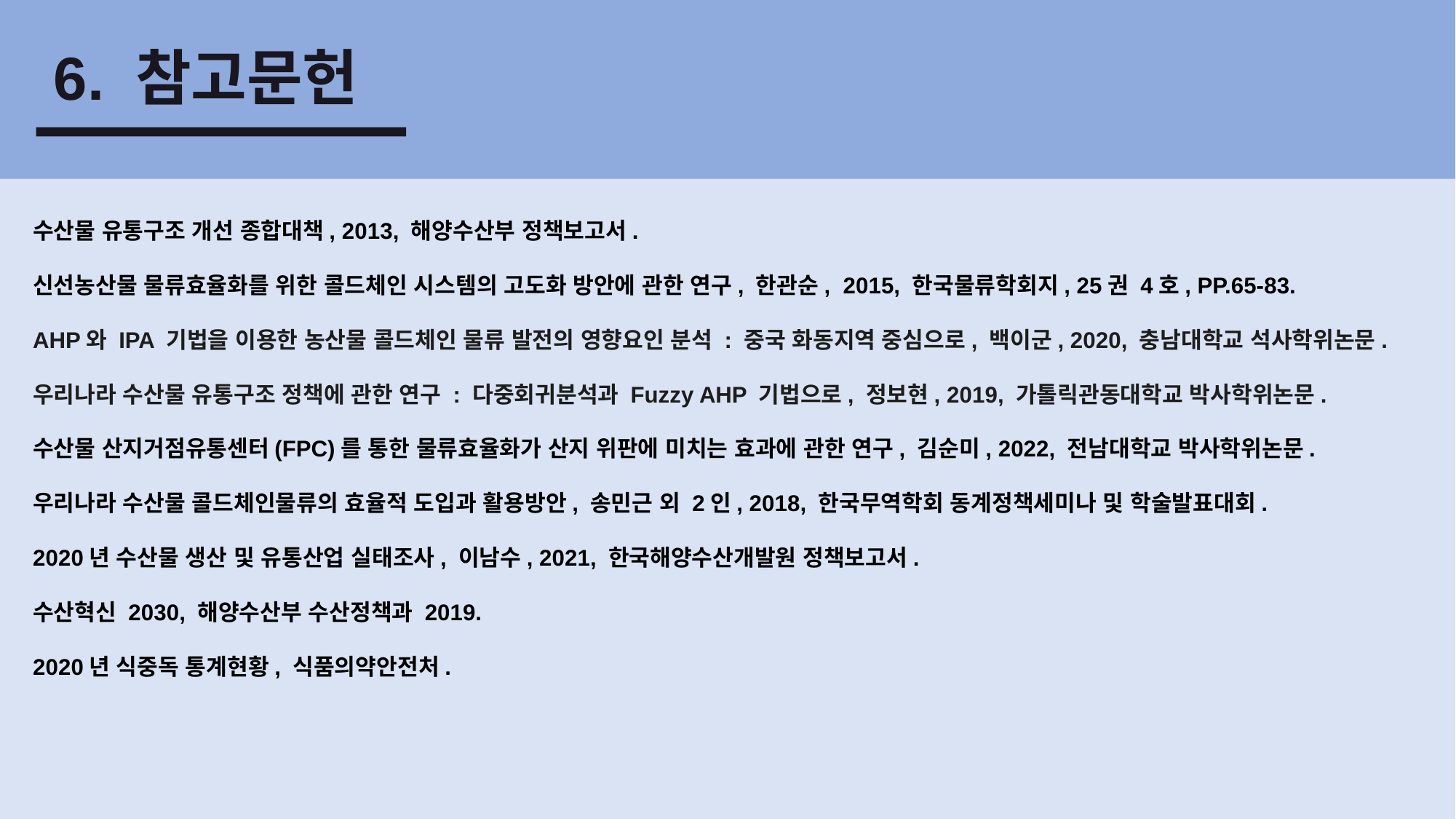

6. 참고문헌

수산물 유통구조 개선 종합대책, 2013, 해양수산부 정책보고서.

신선농산물 물류효율화를 위한 콜드체인 시스템의 고도화 방안에 관한 연구, 한관순,  2015, 한국물류학회지, 25권 4호, PP.65-83.

AHP와 IPA 기법을 이용한 농산물 콜드체인 물류 발전의 영향요인 분석 : 중국 화동지역 중심으로, 백이군, 2020, 충남대학교 석사학위논문.

우리나라 수산물 유통구조 정책에 관한 연구 : 다중회귀분석과 Fuzzy AHP 기법으로, 정보현, 2019, 가톨릭관동대학교 박사학위논문.

수산물 산지거점유통센터(FPC)를 통한 물류효율화가 산지 위판에 미치는 효과에 관한 연구, 김순미, 2022, 전남대학교 박사학위논문.

우리나라 수산물 콜드체인물류의 효율적 도입과 활용방안, 송민근 외 2인, 2018, 한국무역학회 동계정책세미나 및 학술발표대회.

2020년 수산물 생산 및 유통산업 실태조사, 이남수, 2021, 한국해양수산개발원 정책보고서.

수산혁신 2030, 해양수산부 수산정책과 2019.

2020년 식중독 통계현황, 식품의약안전처.